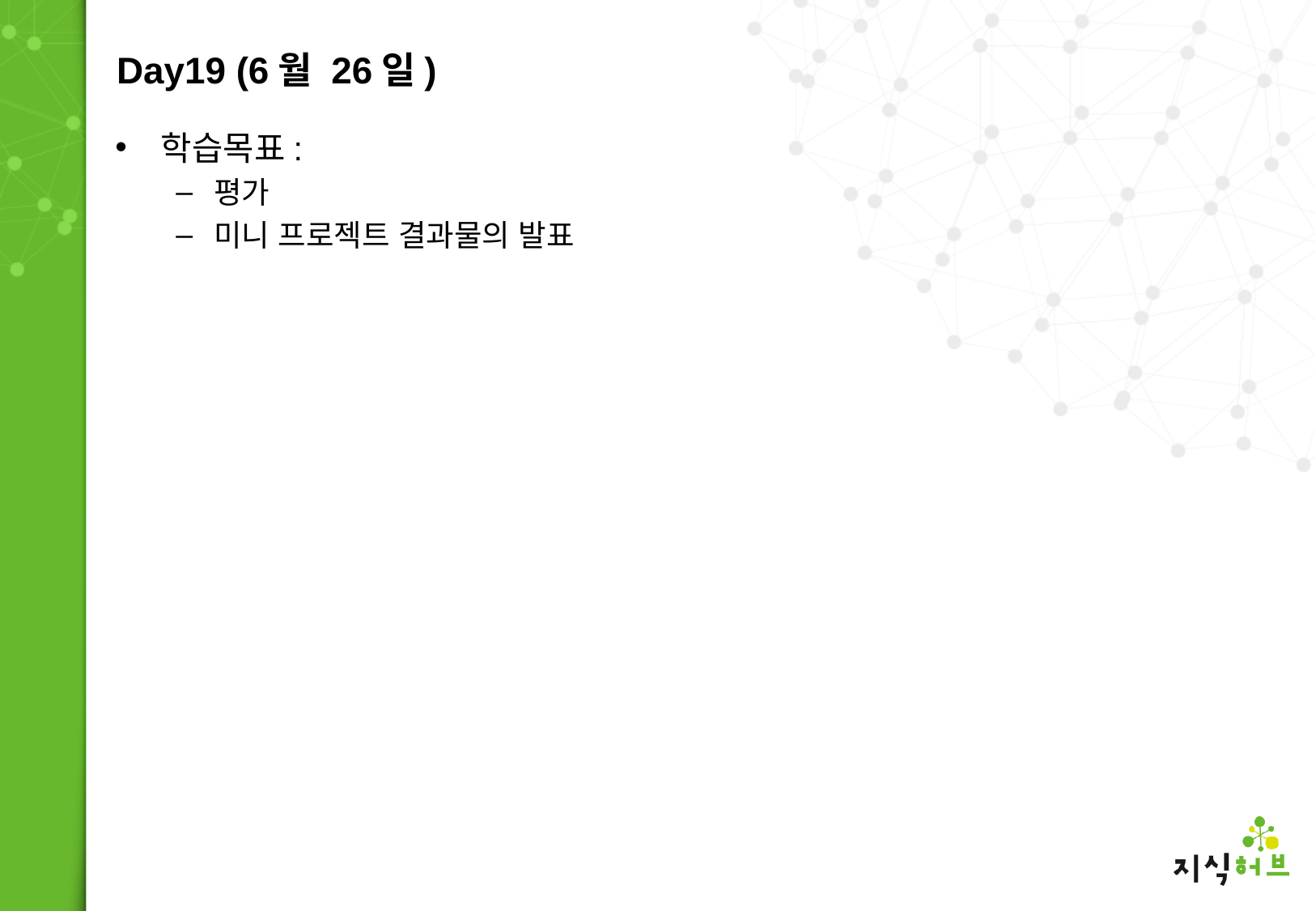

# Day19 (6월 26일)
학습목표:
평가
미니 프로젝트 결과물의 발표